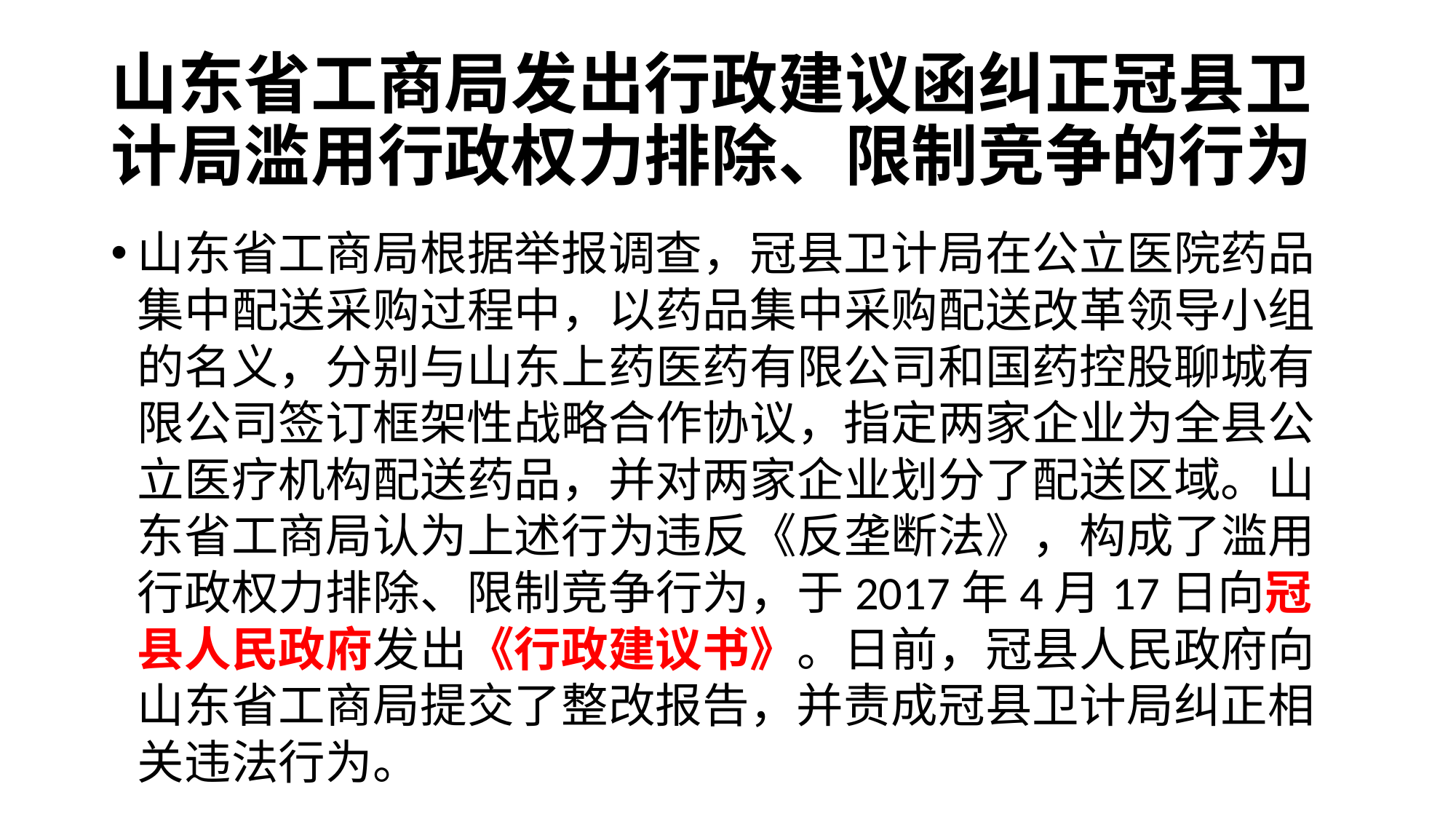

# 山东省工商局发出行政建议函纠正冠县卫计局滥用行政权力排除、限制竞争的行为
山东省工商局根据举报调查，冠县卫计局在公立医院药品集中配送采购过程中，以药品集中采购配送改革领导小组的名义，分别与山东上药医药有限公司和国药控股聊城有限公司签订框架性战略合作协议，指定两家企业为全县公立医疗机构配送药品，并对两家企业划分了配送区域。山东省工商局认为上述行为违反《反垄断法》，构成了滥用行政权力排除、限制竞争行为，于2017年4月17日向冠县人民政府发出《行政建议书》。日前，冠县人民政府向山东省工商局提交了整改报告，并责成冠县卫计局纠正相关违法行为。